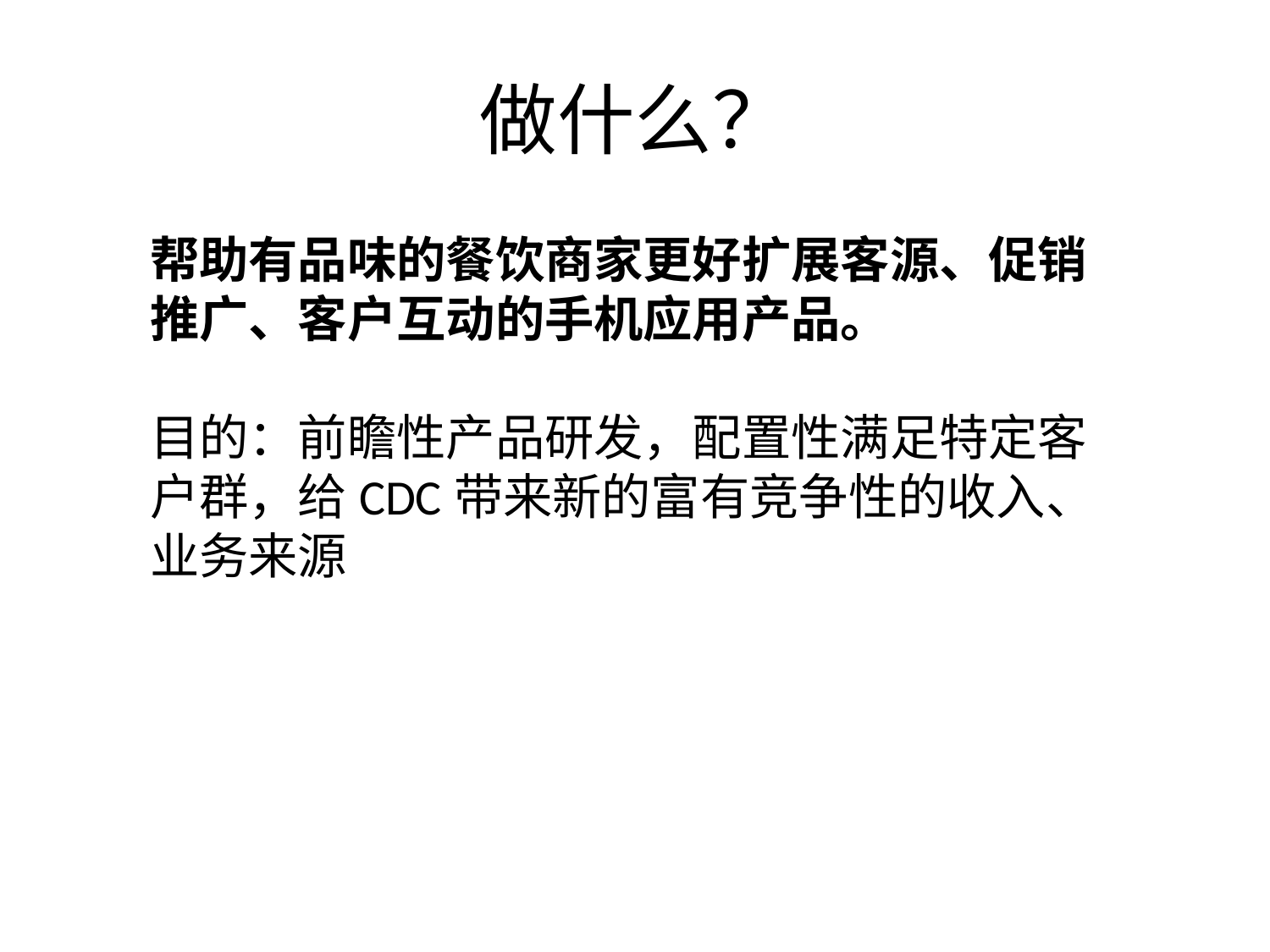

# 做什么？
帮助有品味的餐饮商家更好扩展客源、促销推广、客户互动的手机应用产品。

目的：前瞻性产品研发，配置性满足特定客户群，给CDC带来新的富有竞争性的收入、业务来源